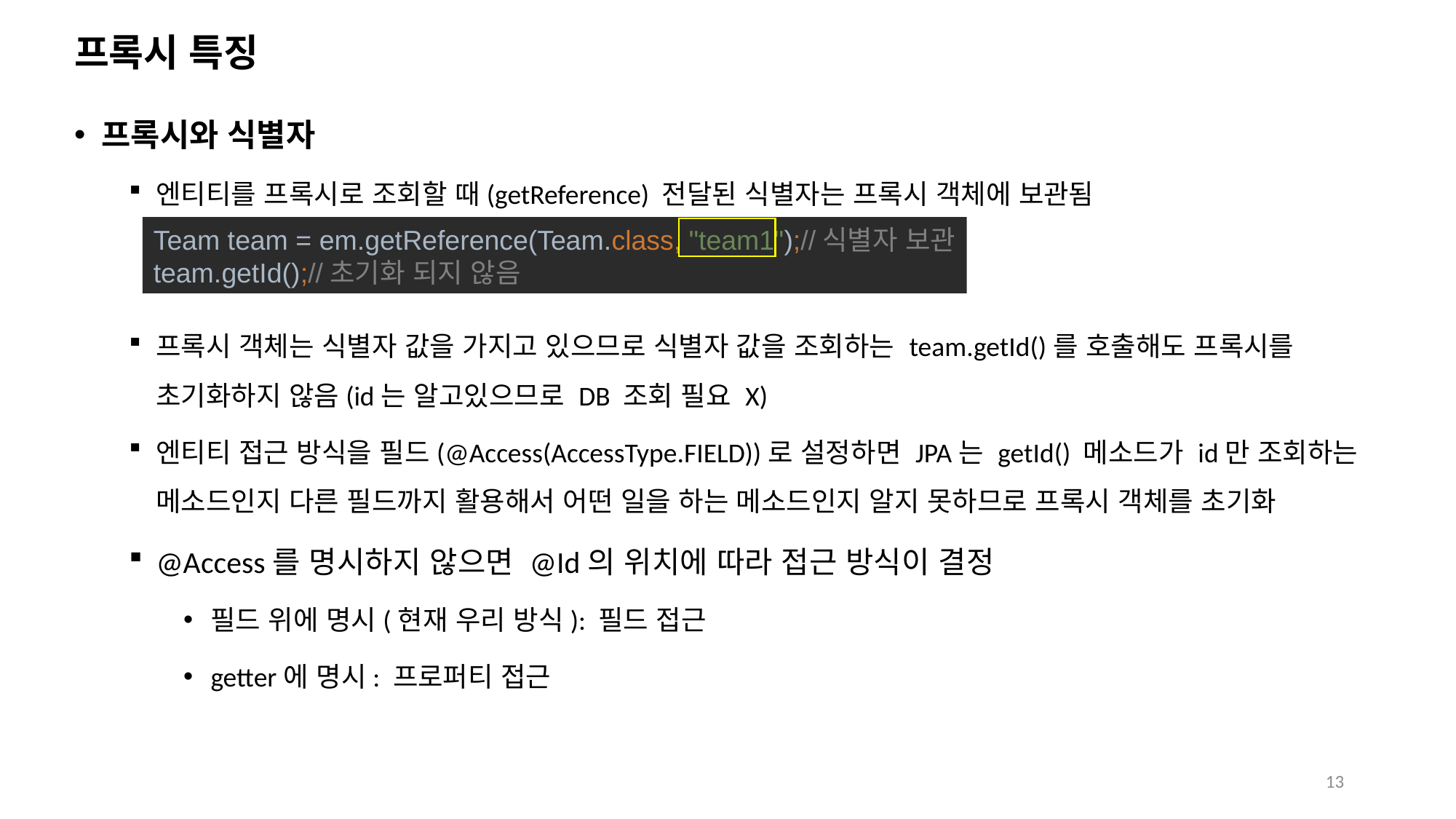

# 프록시 특징
프록시와 식별자
엔티티를 프록시로 조회할 때(getReference) 전달된 식별자는 프록시 객체에 보관됨

프록시 객체는 식별자 값을 가지고 있으므로 식별자 값을 조회하는 team.getId()를 호출해도 프록시를 초기화하지 않음(id는 알고있으므로 DB 조회 필요 X)
엔티티 접근 방식을 필드(@Access(AccessType.FIELD))로 설정하면 JPA는 getId() 메소드가 id만 조회하는 메소드인지 다른 필드까지 활용해서 어떤 일을 하는 메소드인지 알지 못하므로 프록시 객체를 초기화
@Access를 명시하지 않으면 @Id의 위치에 따라 접근 방식이 결정
필드 위에 명시(현재 우리 방식): 필드 접근
getter에 명시: 프로퍼티 접근

Team team = em.getReference(Team.class, "team1");//식별자 보관
team.getId();//초기화 되지 않음

13